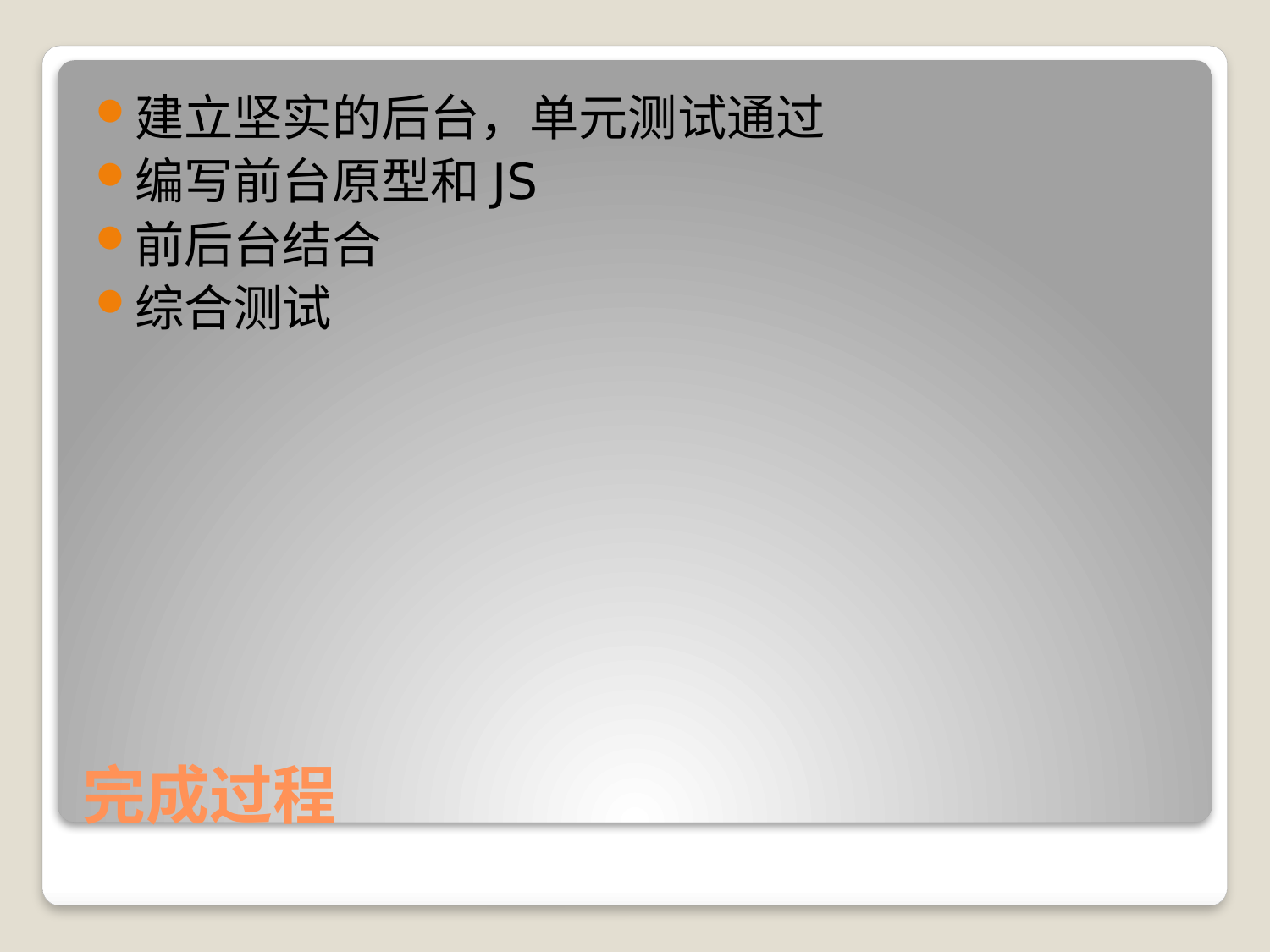

建立坚实的后台，单元测试通过
编写前台原型和JS
前后台结合
综合测试
# 完成过程